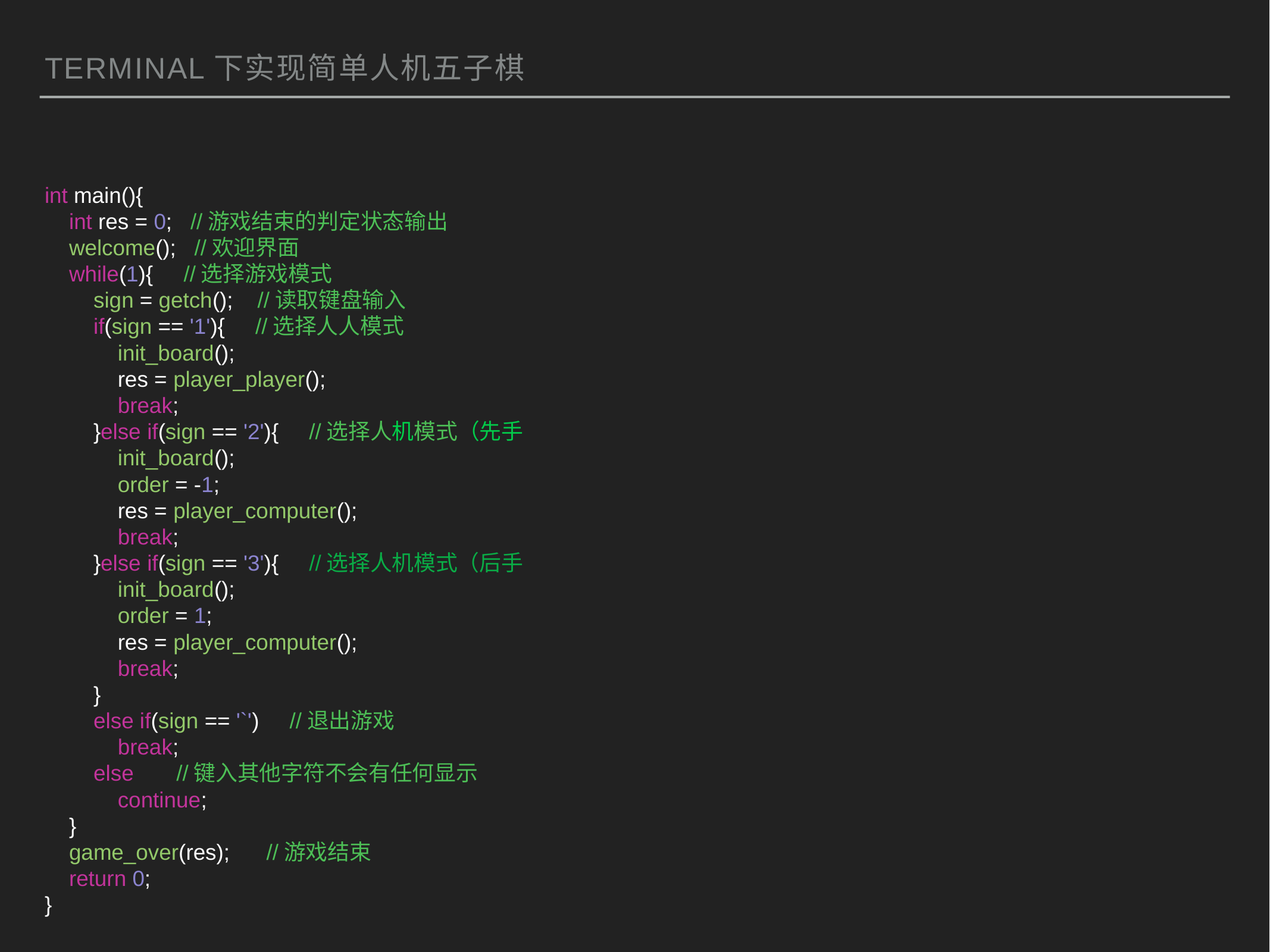

terminal下实现简单人机五子棋
int main(){
    int res = 0;   //游戏结束的判定状态输出
    welcome();   //欢迎界面
    while(1){     //选择游戏模式
        sign = getch();    //读取键盘输入
        if(sign == '1'){     //选择人人模式
            init_board();
            res = player_player();
            break;
        }else if(sign == '2'){     //选择人机模式（先手
            init_board();
            order = -1;
            res = player_computer();
            break;
        }else if(sign == '3'){     //选择人机模式（后手
            init_board();
            order = 1;
            res = player_computer();
            break;
        }
        else if(sign == '`')     //退出游戏
            break;
        else       //键入其他字符不会有任何显示
            continue;
    }
    game_over(res);      //游戏结束
    return 0;
}